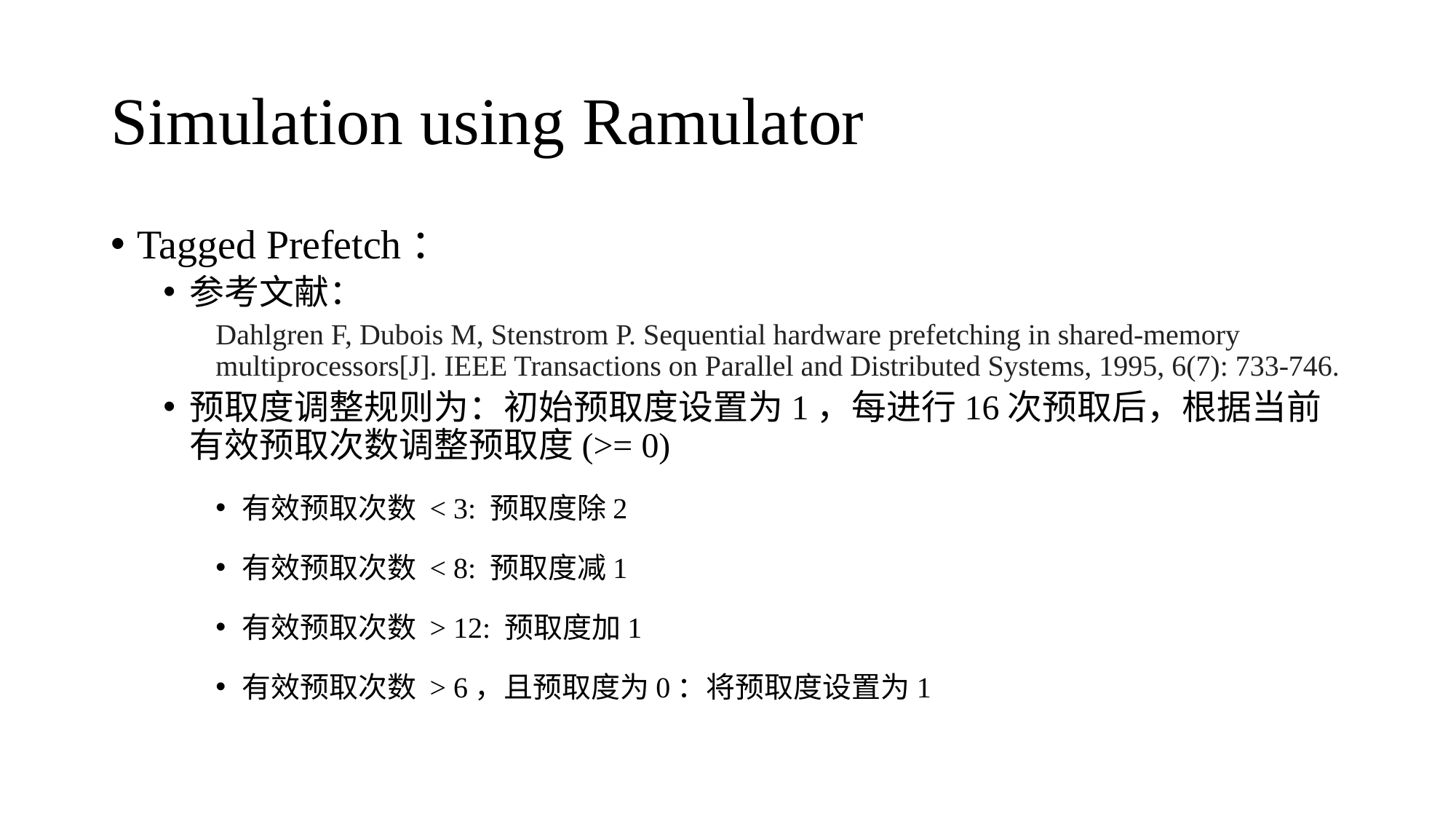

# Simulation using Ramulator
Tagged Prefetch：
参考文献：
Dahlgren F, Dubois M, Stenstrom P. Sequential hardware prefetching in shared-memory multiprocessors[J]. IEEE Transactions on Parallel and Distributed Systems, 1995, 6(7): 733-746.
预取度调整规则为：初始预取度设置为1，每进行16次预取后，根据当前有效预取次数调整预取度(>= 0)
有效预取次数 < 3: 预取度除2
有效预取次数 < 8: 预取度减1
有效预取次数 > 12: 预取度加1
有效预取次数 > 6，且预取度为0：将预取度设置为1